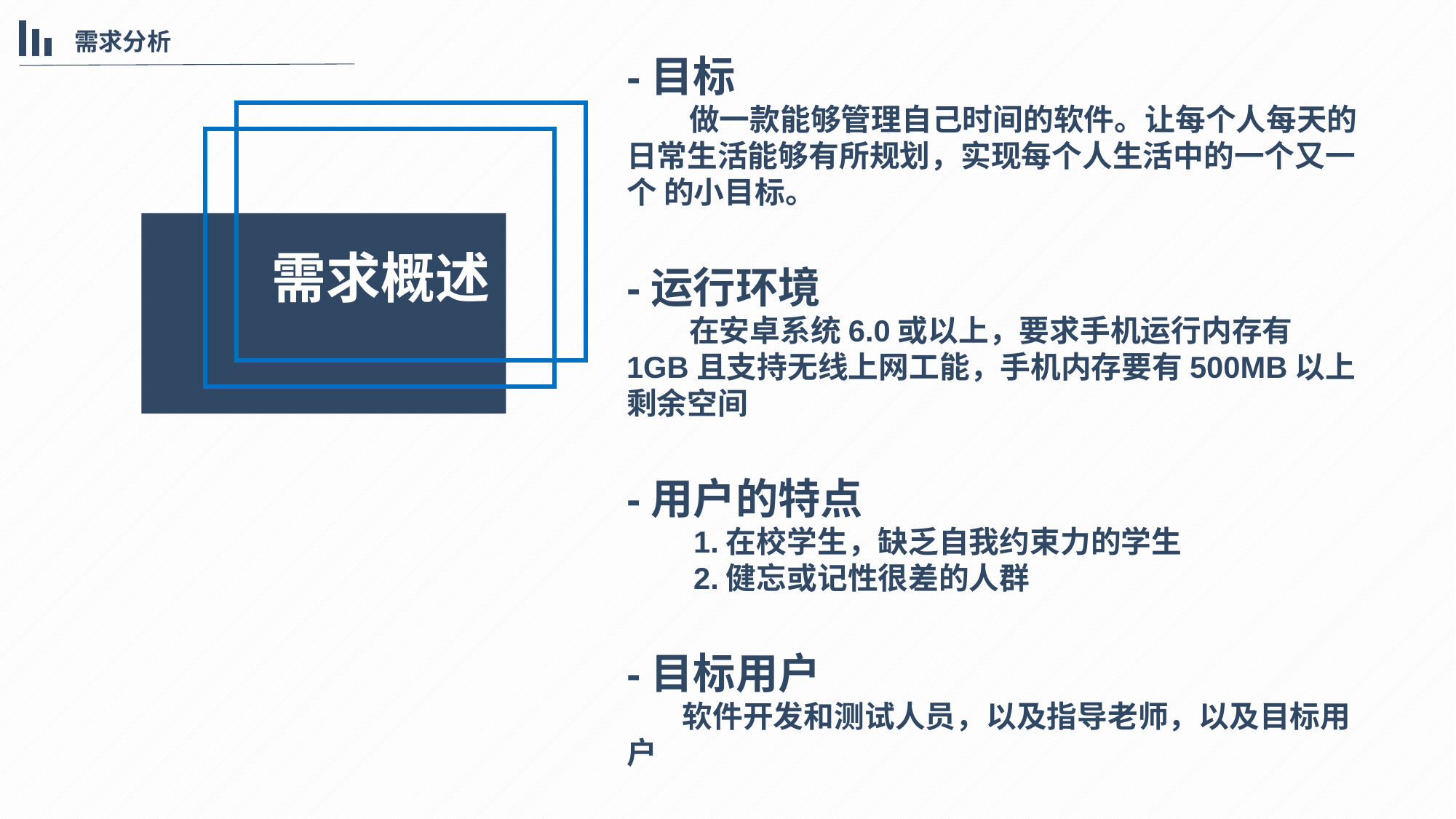

需求分析

-目标
        做一款能够管理自己时间的软件。让每个人每天的日常生活能够有所规划，实现每个人生活中的一个又一个 的小目标。

-运行环境
        在安卓系统6.0或以上，要求手机运行内存有1GB且支持无线上网工能，手机内存要有500MB以上剩余空间

-用户的特点
        1.在校学生，缺乏自我约束力的学生
        2.健忘或记性很差的人群

-目标用户
       软件开发和测试人员，以及指导老师，以及目标用户

需求概述